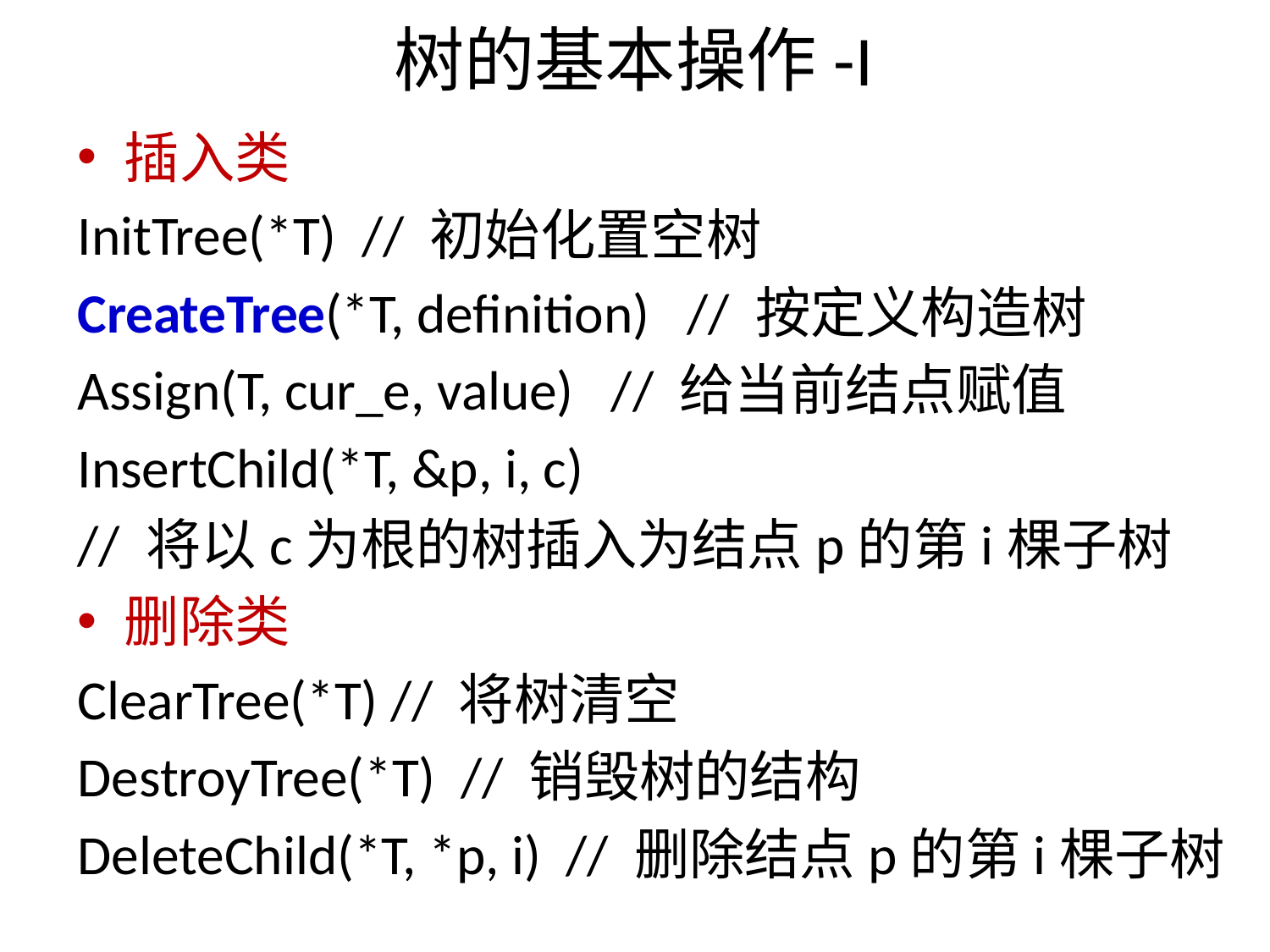

# 树的基本操作-I
插入类
InitTree(*T)  // 初始化置空树
CreateTree(*T, definition)   // 按定义构造树
Assign(T, cur_e, value)   // 给当前结点赋值
InsertChild(*T, &p, i, c)
// 将以c为根的树插入为结点p的第i棵子树
删除类
ClearTree(*T) // 将树清空
DestroyTree(*T)  // 销毁树的结构
DeleteChild(*T, *p, i)  // 删除结点p的第i棵子树